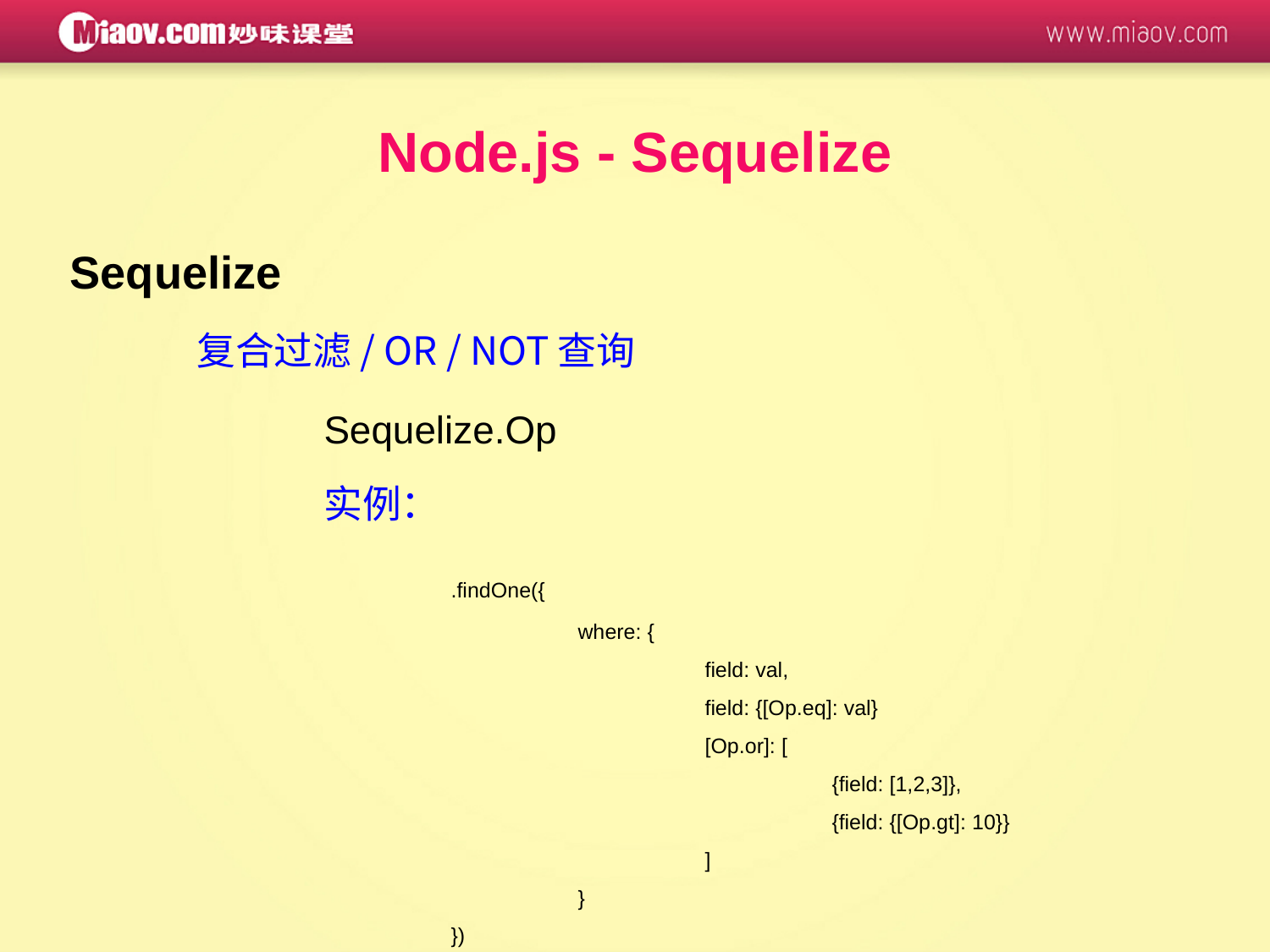

Node.js - Sequelize
Sequelize
	复合过滤 / OR / NOT 查询
		Sequelize.Op
		实例：
			.findOne({
				where: {
					field: val,
					field: {[Op.eq]: val}
					[Op.or]: [
						{field: [1,2,3]},
						{field: {[Op.gt]: 10}}
					]
				}
			})